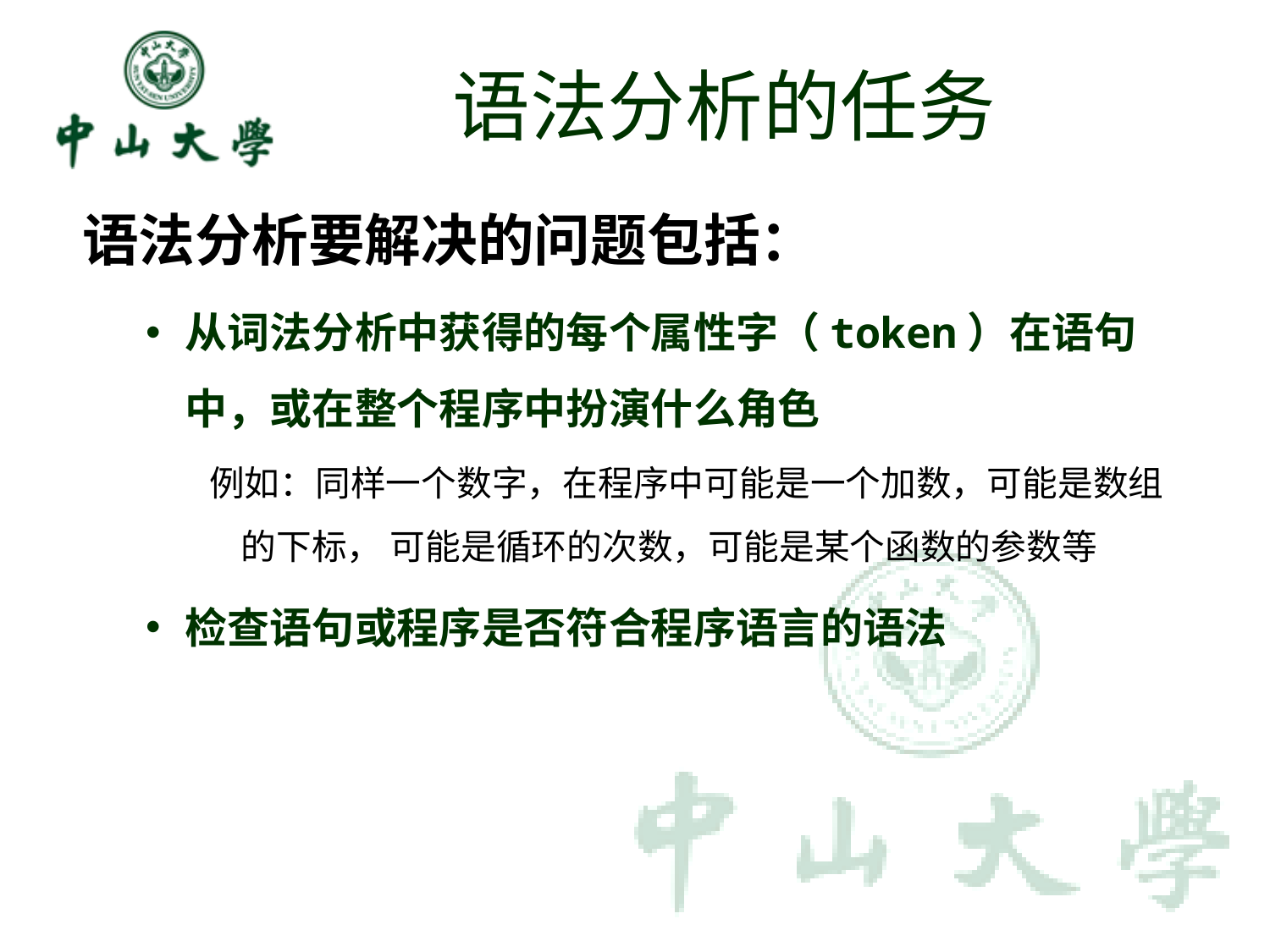

# 语法分析的任务
语法分析要解决的问题包括：
从词法分析中获得的每个属性字（token）在语句中，或在整个程序中扮演什么角色
例如：同样一个数字，在程序中可能是一个加数，可能是数组的下标， 可能是循环的次数，可能是某个函数的参数等
检查语句或程序是否符合程序语言的语法